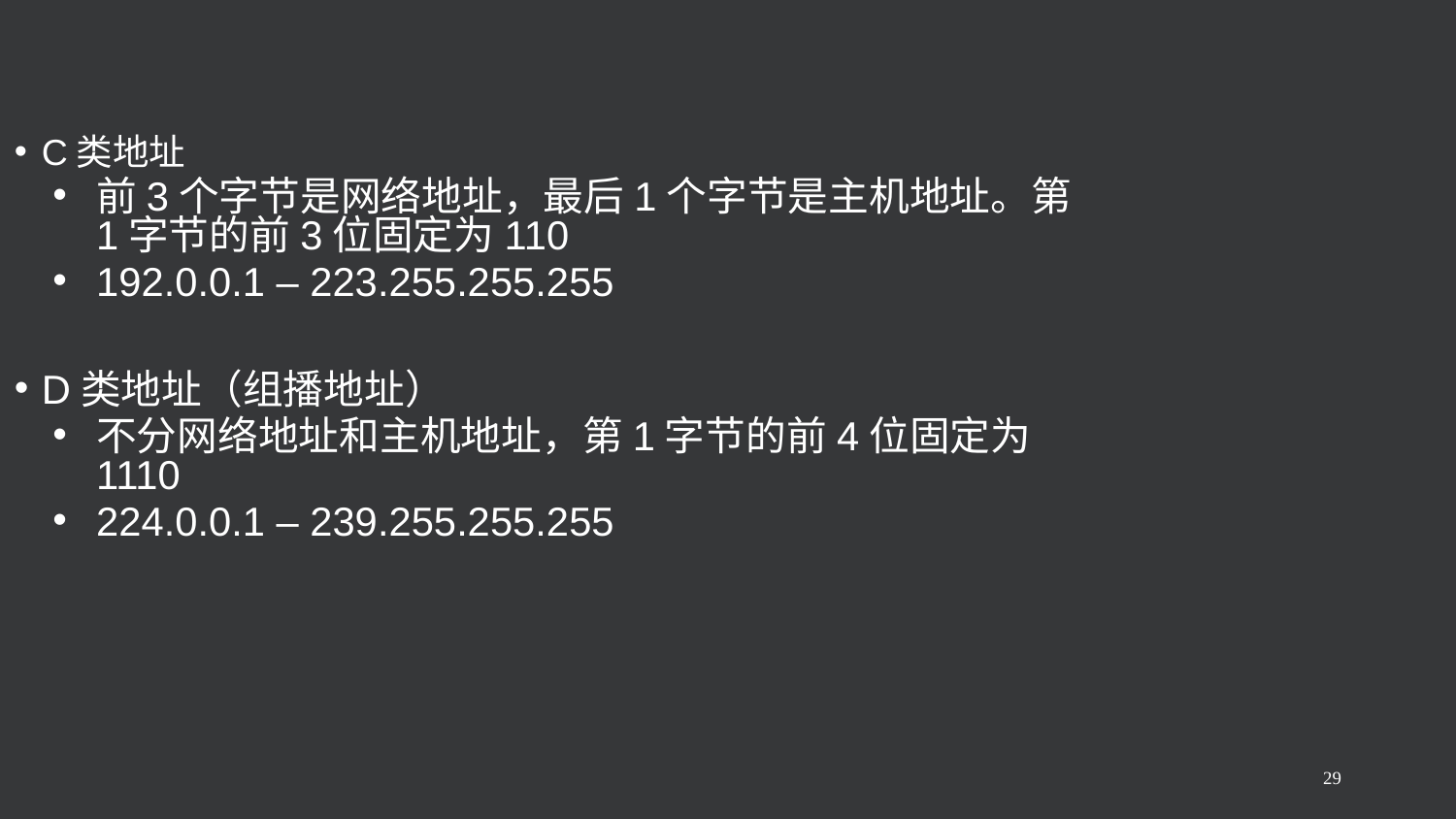

C类地址
前3个字节是网络地址，最后1个字节是主机地址。第1字节的前3位固定为110
192.0.0.1 – 223.255.255.255

D类地址（组播地址）
不分网络地址和主机地址，第1字节的前4位固定为1110
224.0.0.1 – 239.255.255.255
29